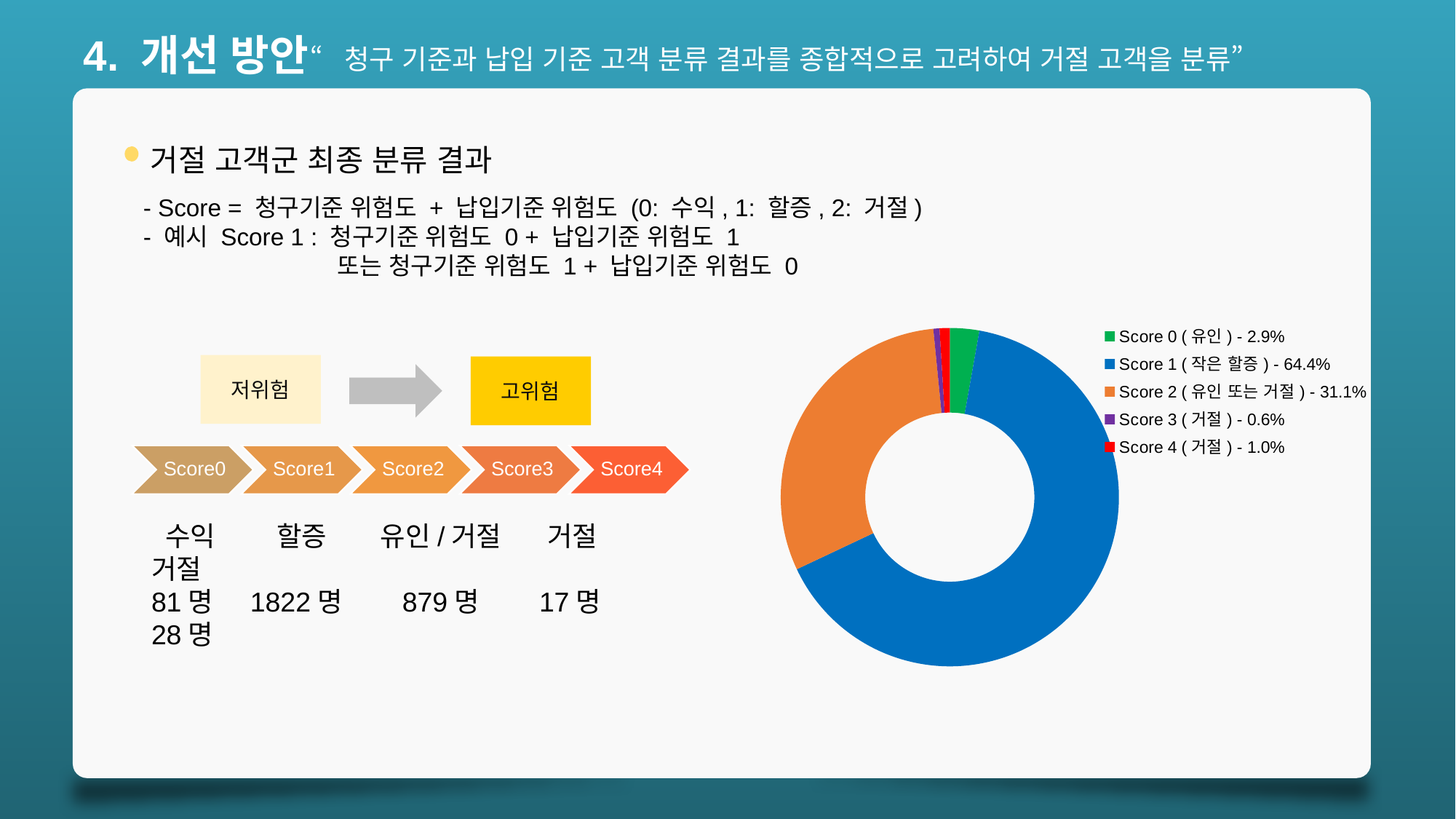

4. 개선 방안
“청구 기준과 납입 기준 고객 분류 결과를 종합적으로 고려하여 거절 고객을 분류”
거절 고객군 최종 분류 결과

- Score = 청구기준 위험도 + 납입기준 위험도 (0: 수익, 1: 할증, 2: 거절)
- 예시 Score 1 : 청구기준 위험도 0 + 납입기준 위험도 1
                            또는 청구기준 위험도 1 + 납입기준 위험도 0

### Chart

| Category | 최종 분류 결과 |
|---|---|
| Score 0 (유인) - 2.9% | 81.0 |
| Score 1 (작은 할증) - 64.4% | 1882.0 |
| Score 2 (유인 또는 거절) - 31.1% | 879.0 |
| Score 3 (거절) - 0.6% | 17.0 |
| Score 4 (거절) - 1.0% | 28.0 |
Score0
Score1
Score2
Score3
Score4
저위험
고위험

 수익        할증       유인/거절      거절        거절
81명    1822명       879명       17명       28명